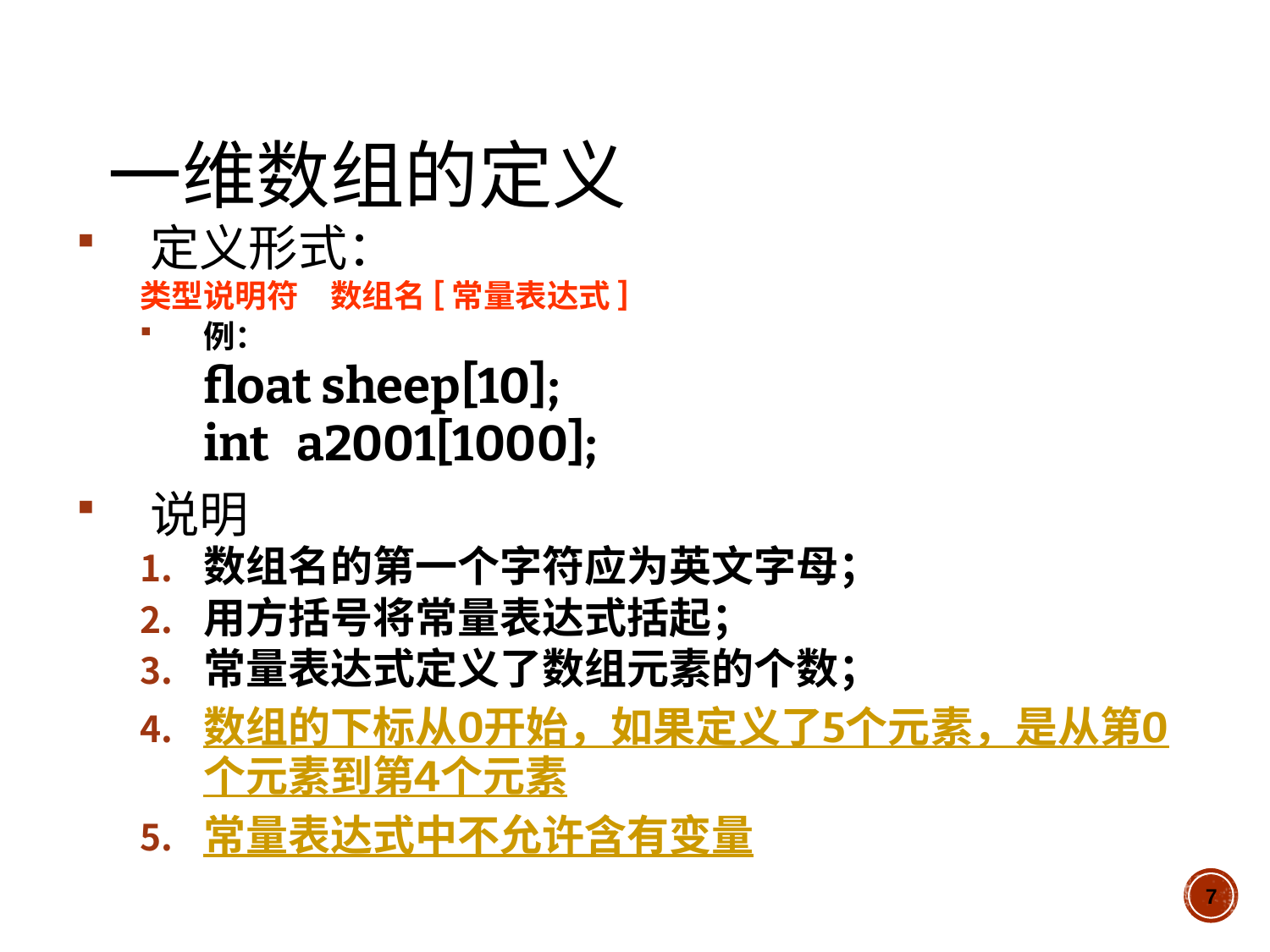

# 一维数组的定义
定义形式：
类型说明符	数组名[常量表达式]
例：
float sheep[10];
int   a2001[1000];
说明
数组名的第一个字符应为英文字母；
用方括号将常量表达式括起；
常量表达式定义了数组元素的个数；
数组的下标从0开始，如果定义了5个元素，是从第0个元素到第4个元素
常量表达式中不允许含有变量
7